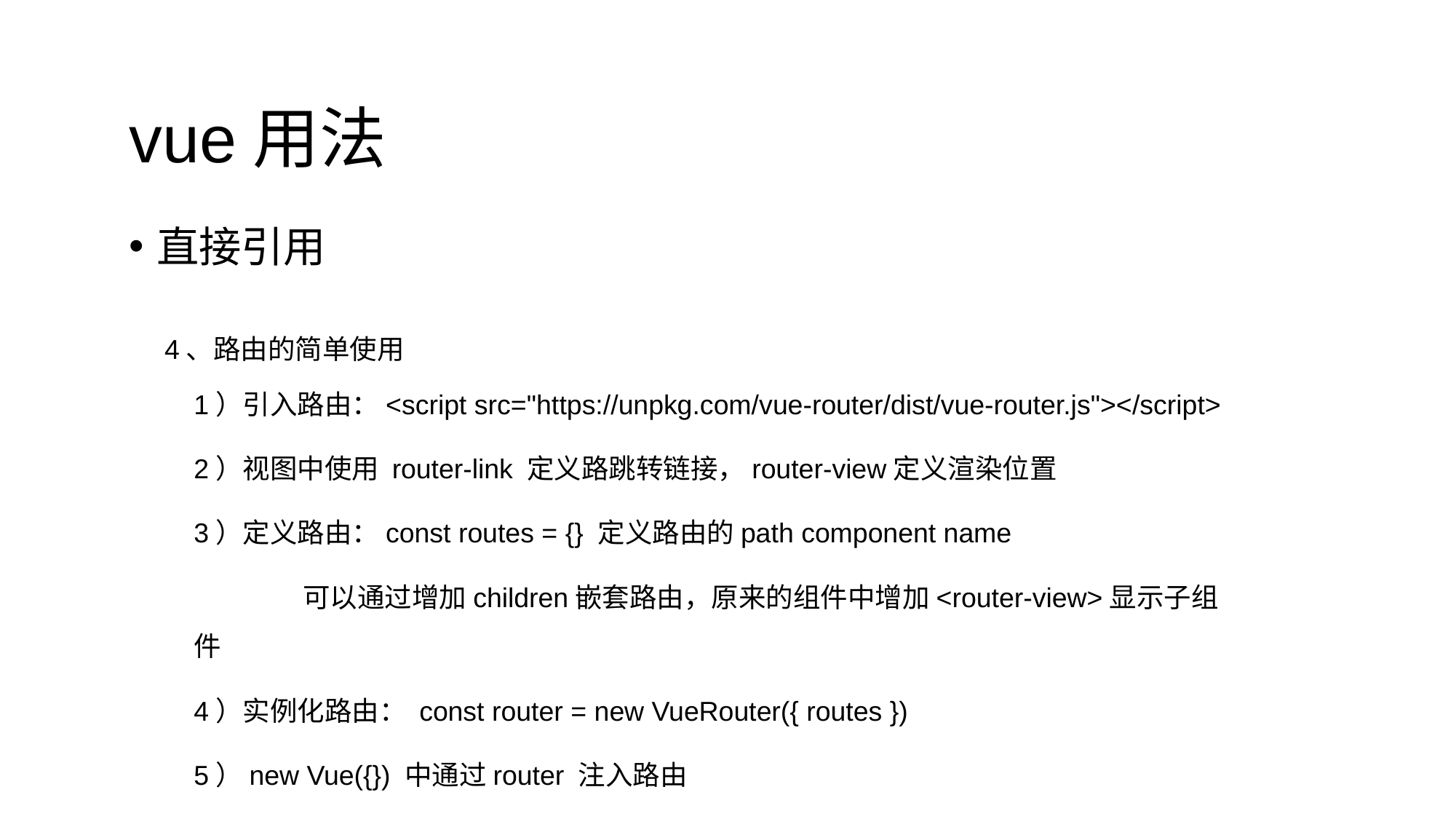

vue用法
直接引用
4、路由的简单使用
1）引入路由：<script src="https://unpkg.com/vue-router/dist/vue-router.js"></script>
2）视图中使用 router-link 定义路跳转链接，router-view定义渲染位置
3）定义路由：const routes = {} 定义路由的path component name
	可以通过增加children嵌套路由，原来的组件中增加<router-view>显示子组件
4）实例化路由： const router = new VueRouter({ routes })
5）new Vue({}) 中通过router 注入路由